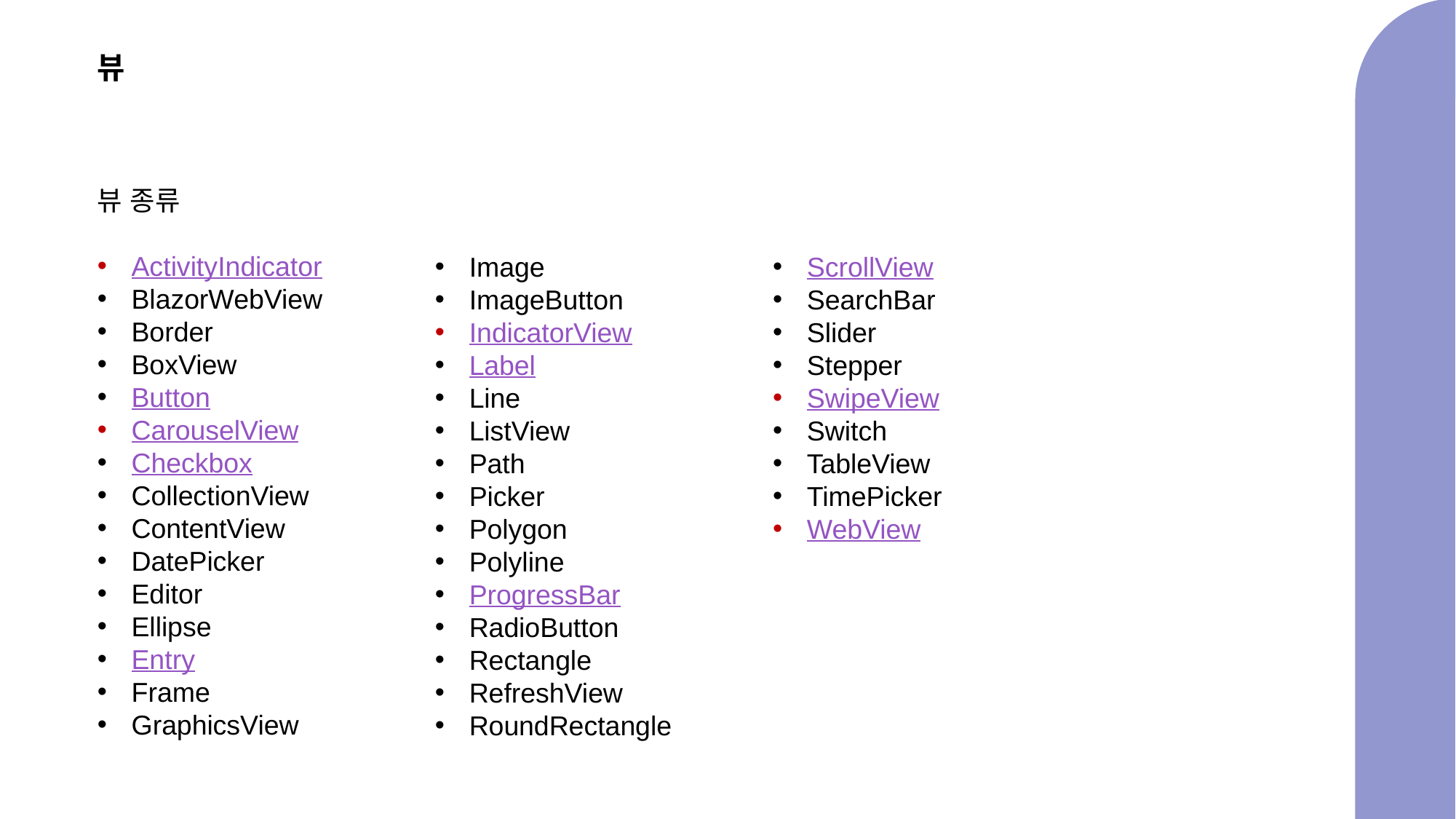

# 뷰
뷰 종류

ActivityIndicator
BlazorWebView
Border
BoxView
Button
CarouselView
Checkbox
CollectionView
ContentView
DatePicker
Editor
Ellipse
Entry
Frame
GraphicsView
Image
ImageButton
IndicatorView
Label
Line
ListView
Path
Picker
Polygon
Polyline
ProgressBar
RadioButton
Rectangle
RefreshView
RoundRectangle
ScrollView
SearchBar
Slider
Stepper
SwipeView
Switch
TableView
TimePicker
WebView